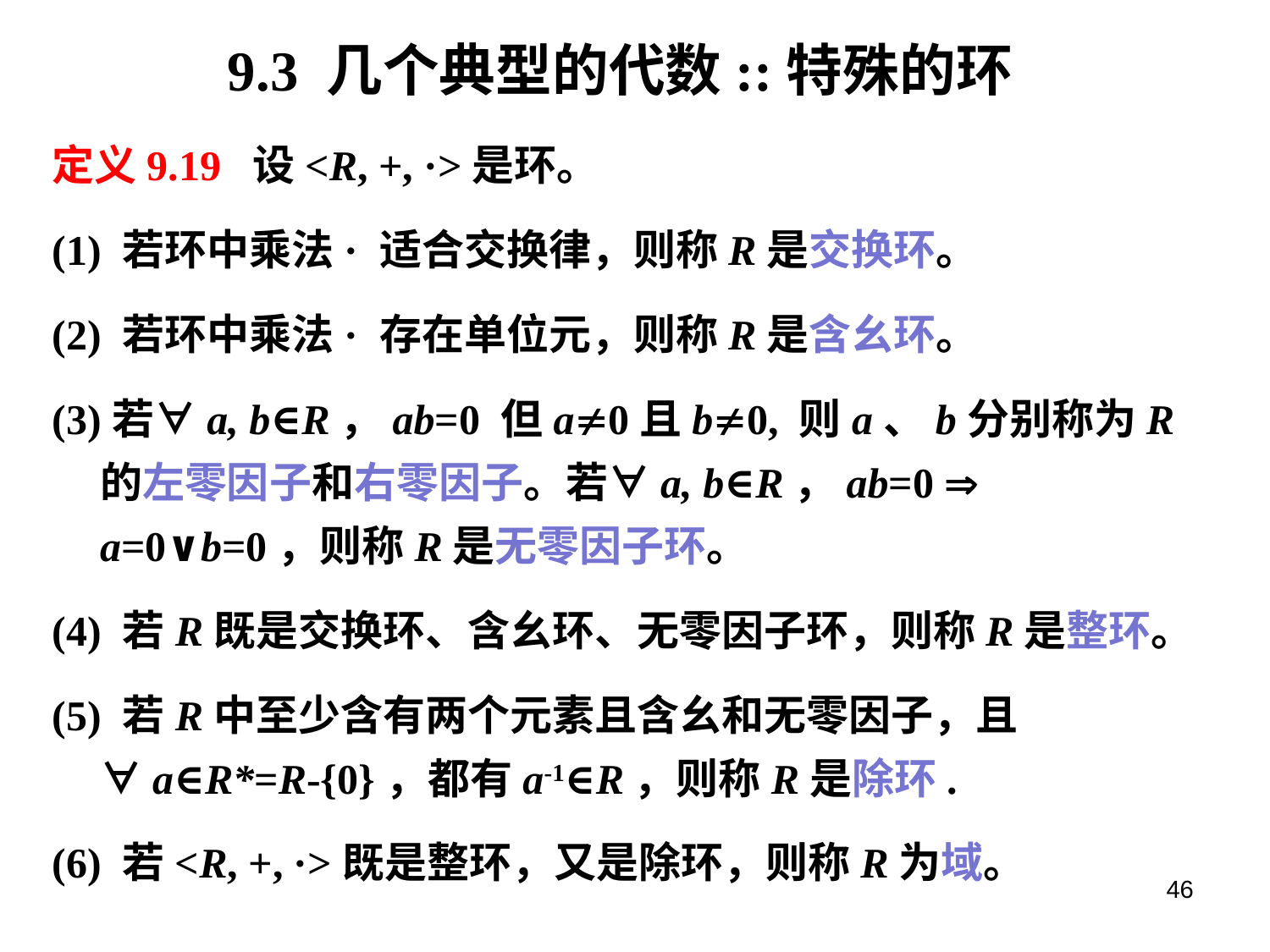

# 9.3 几个典型的代数::特殊的环
定义9.19  设<R, +, ·>是环。
(1) 若环中乘法· 适合交换律，则称R是交换环。
(2) 若环中乘法· 存在单位元，则称R是含幺环。
(3)若∀a, b∈R，ab=0 但a≠0且b≠0, 则a、b分别称为R的左零因子和右零因子。若∀a, b∈R，ab=0 ⇒ a=0∨b=0，则称R是无零因子环。
(4) 若R既是交换环、含幺环、无零因子环，则称R是整环。
(5) 若R中至少含有两个元素且含幺和无零因子，且∀a∈R*=R-{0}，都有a-1∈R，则称R是除环.
(6) 若<R, +, ·>既是整环，又是除环，则称R为域。
46